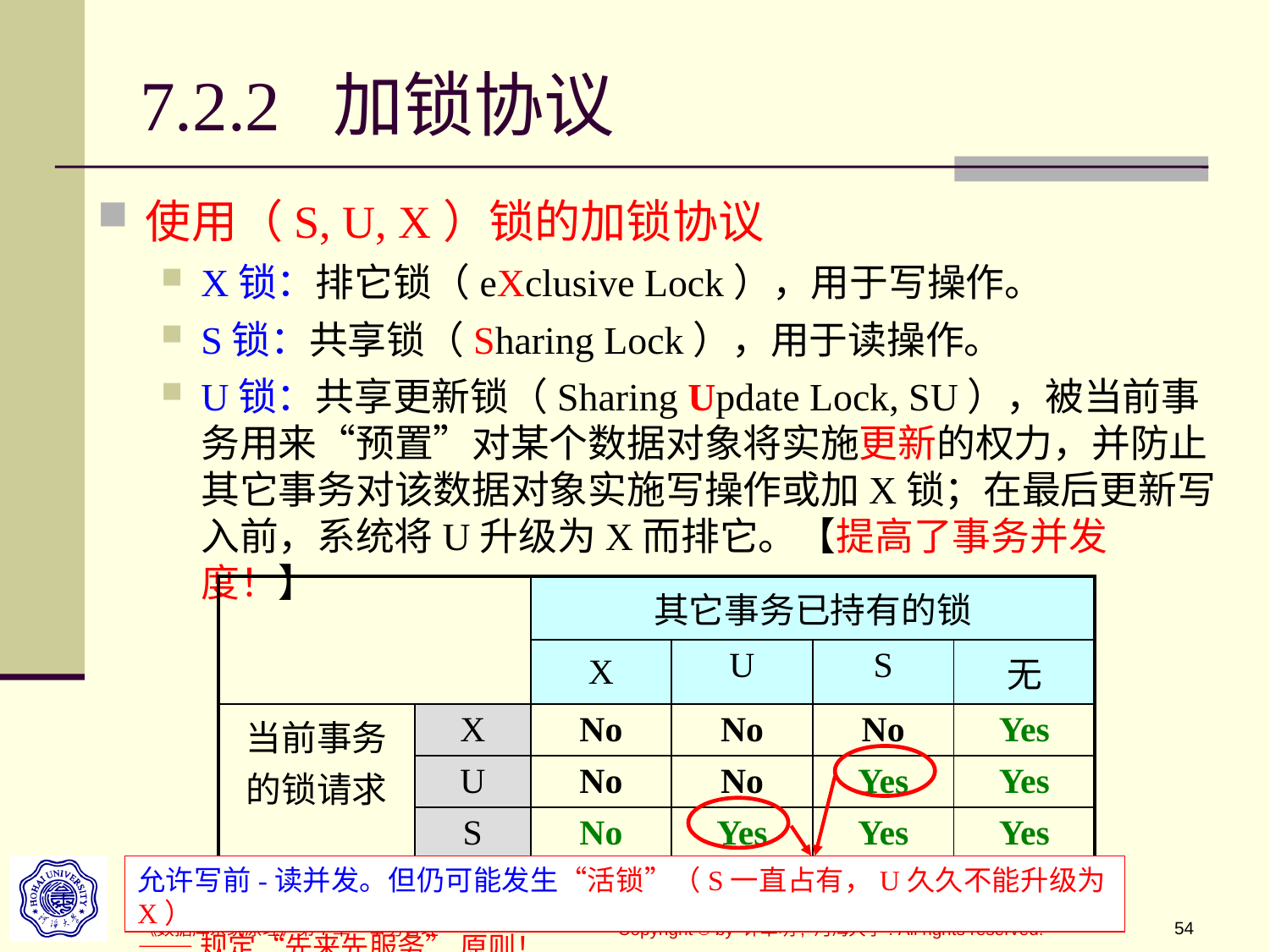

# 7.2.2  加锁协议
使用（S, U, X）锁的加锁协议
X锁：排它锁（eXclusive Lock），用于写操作。
S锁：共享锁（Sharing Lock），用于读操作。
U锁：共享更新锁（Sharing Update Lock, SU），被当前事务用来“预置”对某个数据对象将实施更新的权力，并防止其它事务对该数据对象实施写操作或加X锁；在最后更新写入前，系统将U升级为X而排它。【提高了事务并发度！】
|  |  | 其它事务已持有的锁 |  |  |  |
| --- | --- | --- | --- | --- | --- |
|  |  | X | U | S | 无 |
| 当前事务的锁请求 | X | No | No | No | Yes |
|  | U | No | No | Yes | Yes |
|  | S | No | Yes | Yes | Yes |

允许写前-读并发。但仍可能发生“活锁”（S一直占有，U久久不能升级为X）
——规定“先来先服务” 原则！
54
《数据库系统原理》第7章—事务管理
Copyright © by 许卓明, 河海大学. All rights reserved.